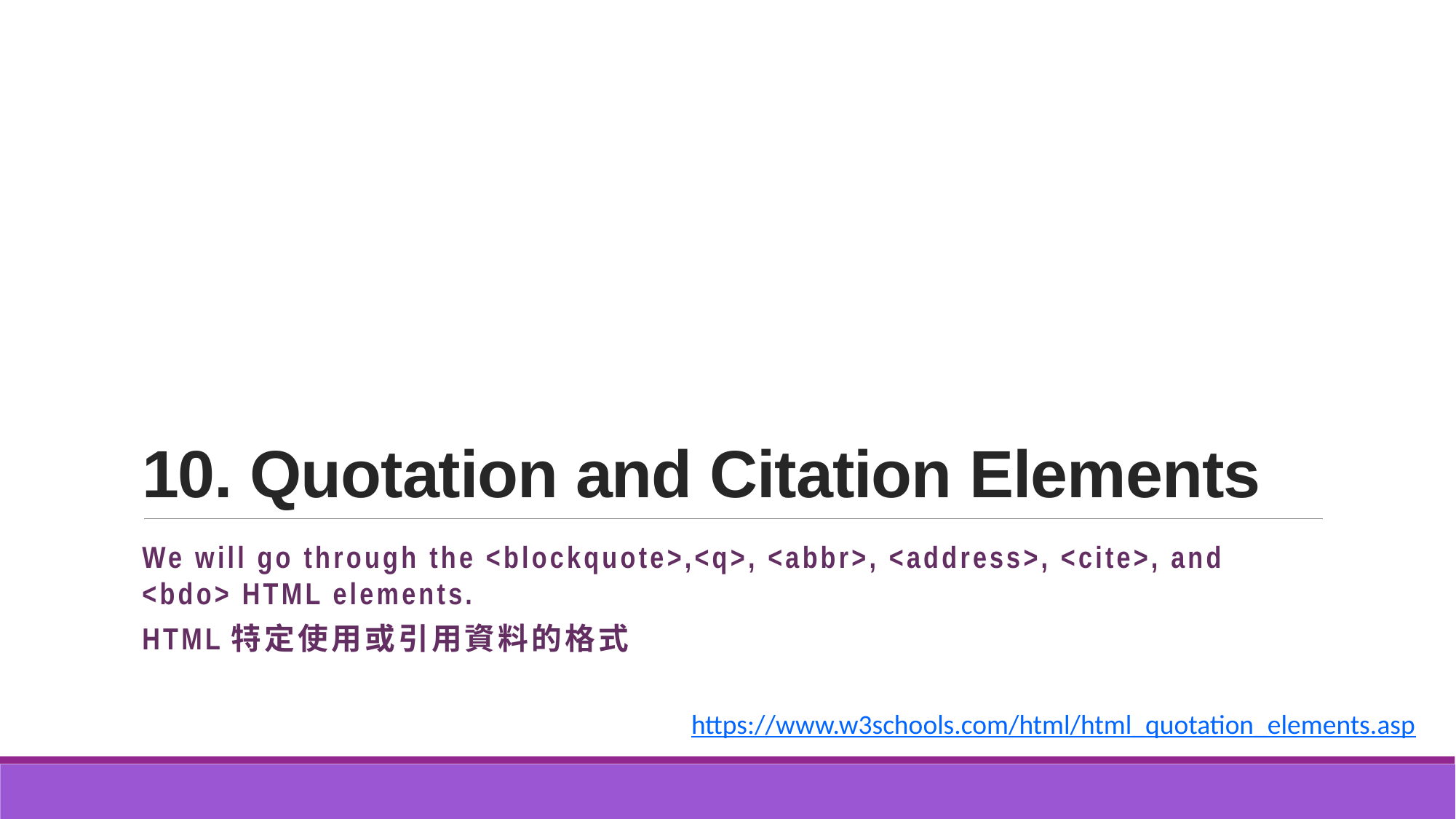

# 10. Quotation and Citation Elements
We will go through the <blockquote>,<q>, <abbr>, <address>, <cite>, and <bdo> HTML elements.
HTML特定使用或引用資料的格式
https://www.w3schools.com/html/html_quotation_elements.asp